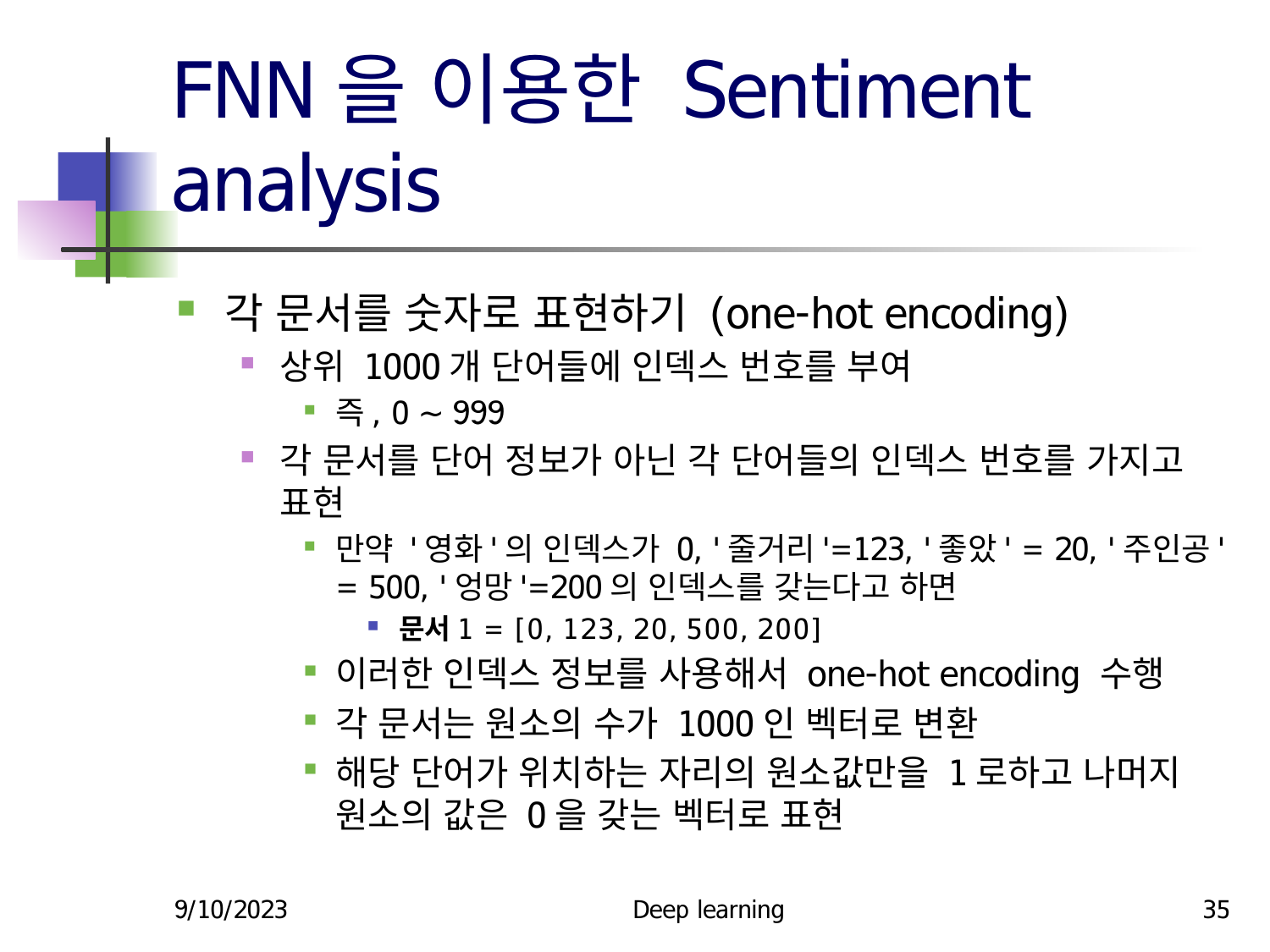

# FNN을 이용한 Sentiment analysis
각 문서를 숫자로 표현하기 (one-hot encoding)
상위 1000개 단어들에 인덱스 번호를 부여
즉, 0 ~ 999
각 문서를 단어 정보가 아닌 각 단어들의 인덱스 번호를 가지고 표현
만약 '영화'의 인덱스가 0, '줄거리'=123, '좋았' = 20, '주인공' = 500, '엉망'=200의 인덱스를 갖는다고 하면
문서1 = [0, 123, 20, 500, 200]
이러한 인덱스 정보를 사용해서 one-hot encoding 수행
각 문서는 원소의 수가 1000인 벡터로 변환
해당 단어가 위치하는 자리의 원소값만을 1로하고 나머지 원소의 값은 0을 갖는 벡터로 표현

9/10/2023
Deep learning
35